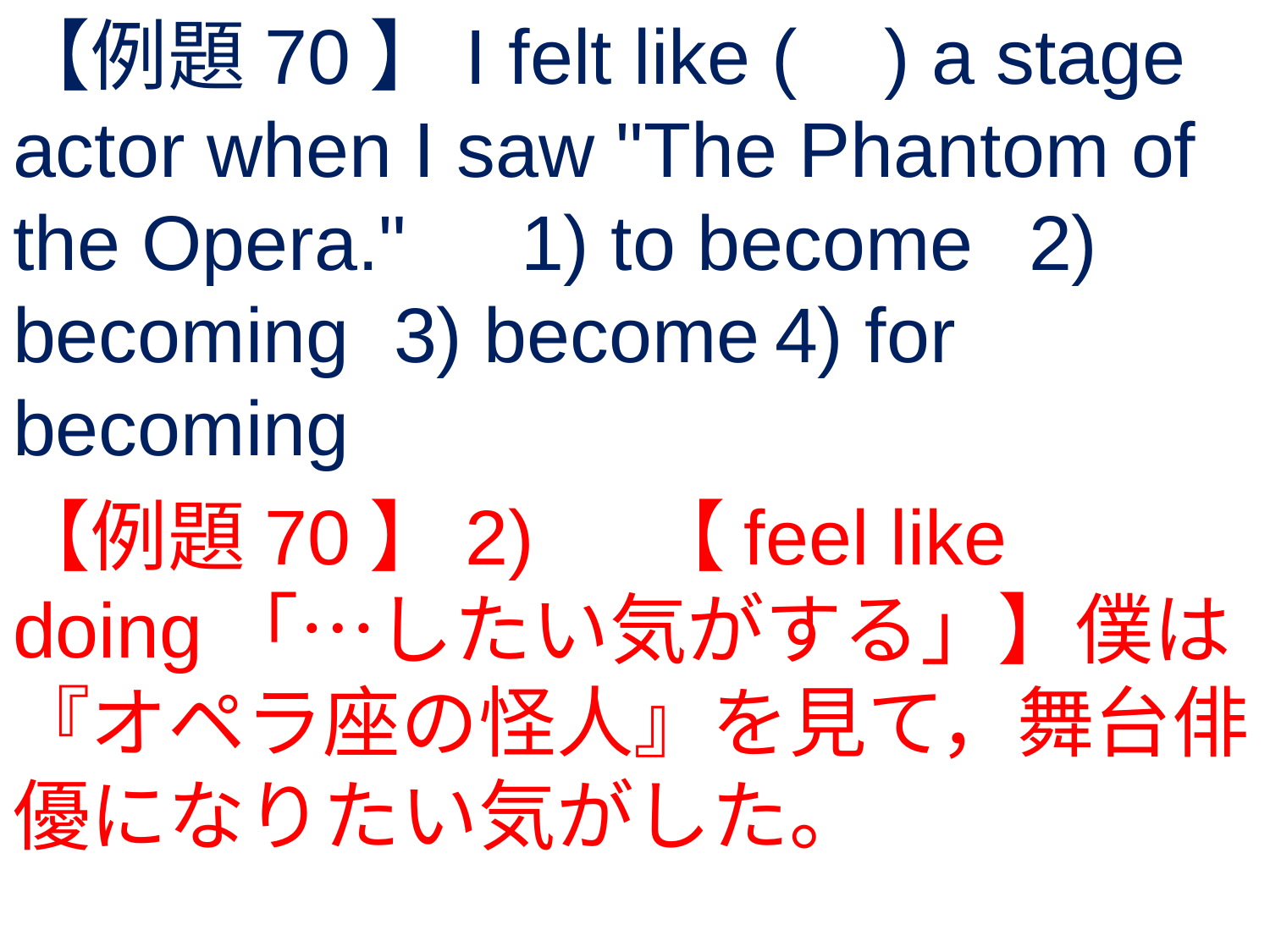

# 【例題70】I felt like (    ) a stage actor when I saw "The Phantom of the Opera."	1) to become	2) becoming	3) become	4) for becoming
【例題70】2) 	【feel like doing「…したい気がする」】僕は『オペラ座の怪人』を見て，舞台俳優になりたい気がした。